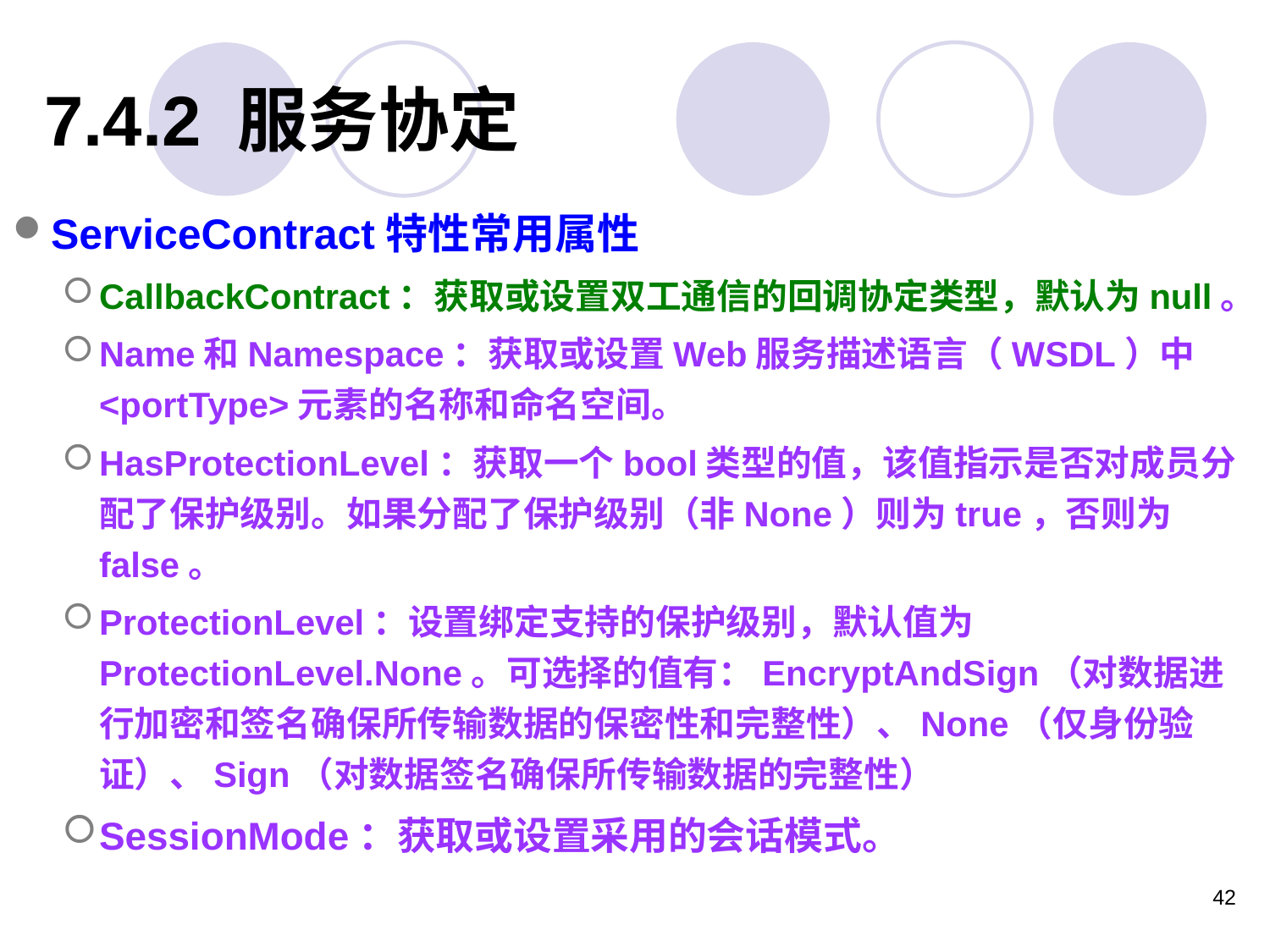

# 7.4.2 服务协定
ServiceContract特性常用属性
CallbackContract：获取或设置双工通信的回调协定类型，默认为null。
Name和Namespace：获取或设置Web服务描述语言（WSDL）中<portType>元素的名称和命名空间。
HasProtectionLevel：获取一个bool类型的值，该值指示是否对成员分配了保护级别。如果分配了保护级别（非None）则为true，否则为false。
ProtectionLevel：设置绑定支持的保护级别，默认值为ProtectionLevel.None。可选择的值有：EncryptAndSign（对数据进行加密和签名确保所传输数据的保密性和完整性）、None（仅身份验证）、Sign（对数据签名确保所传输数据的完整性）
SessionMode：获取或设置采用的会话模式。

42